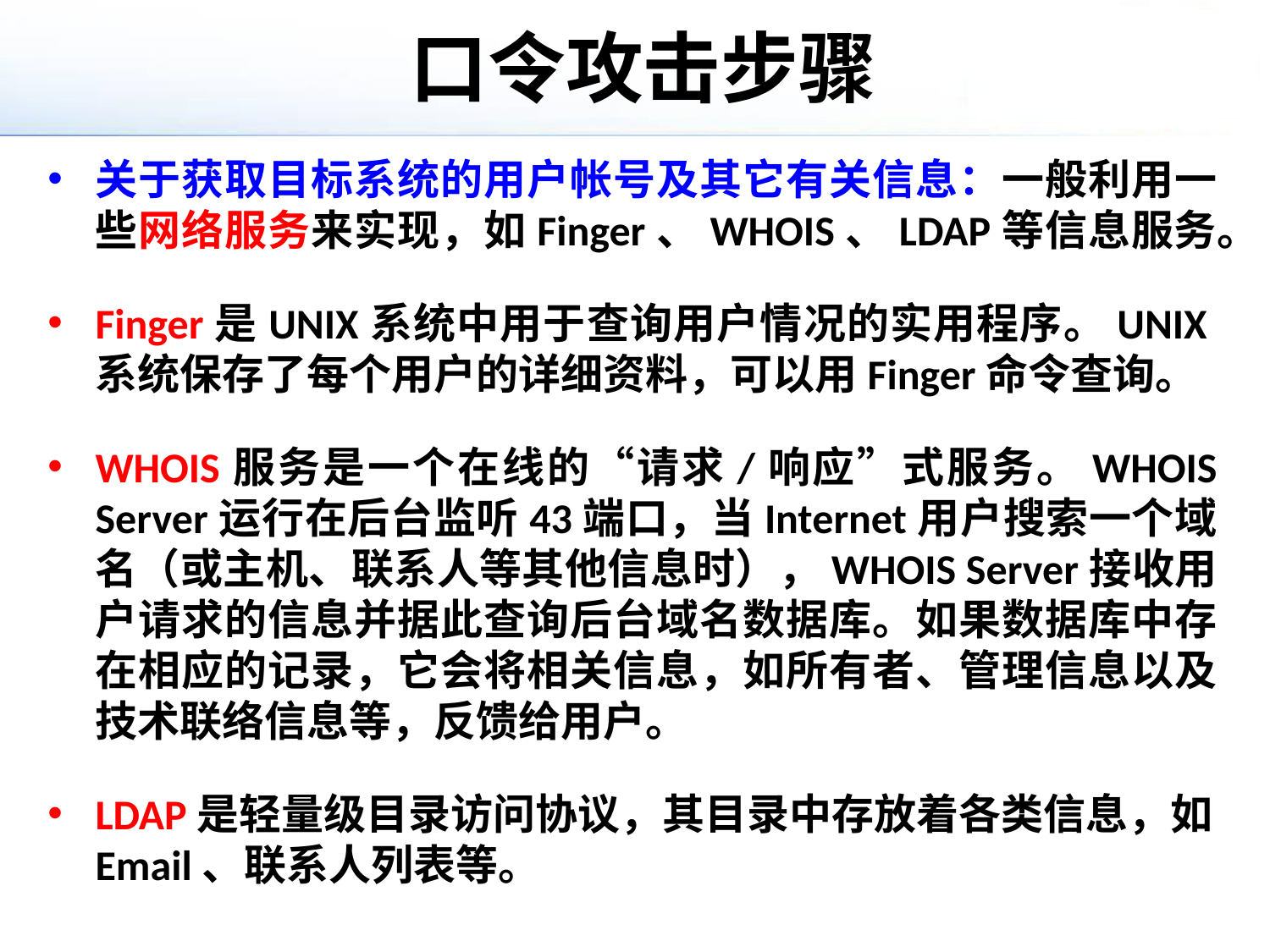

# 口令攻击步骤
关于获取目标系统的用户帐号及其它有关信息：一般利用一些网络服务来实现，如Finger、WHOIS、LDAP等信息服务。
Finger是UNIX系统中用于查询用户情况的实用程序。UNIX系统保存了每个用户的详细资料，可以用Finger命令查询。
WHOIS服务是一个在线的“请求/响应”式服务。WHOIS Server运行在后台监听43端口，当Internet用户搜索一个域名（或主机、联系人等其他信息时），WHOIS Server接收用户请求的信息并据此查询后台域名数据库。如果数据库中存在相应的记录，它会将相关信息，如所有者、管理信息以及技术联络信息等，反馈给用户。
LDAP是轻量级目录访问协议，其目录中存放着各类信息，如Email、联系人列表等。